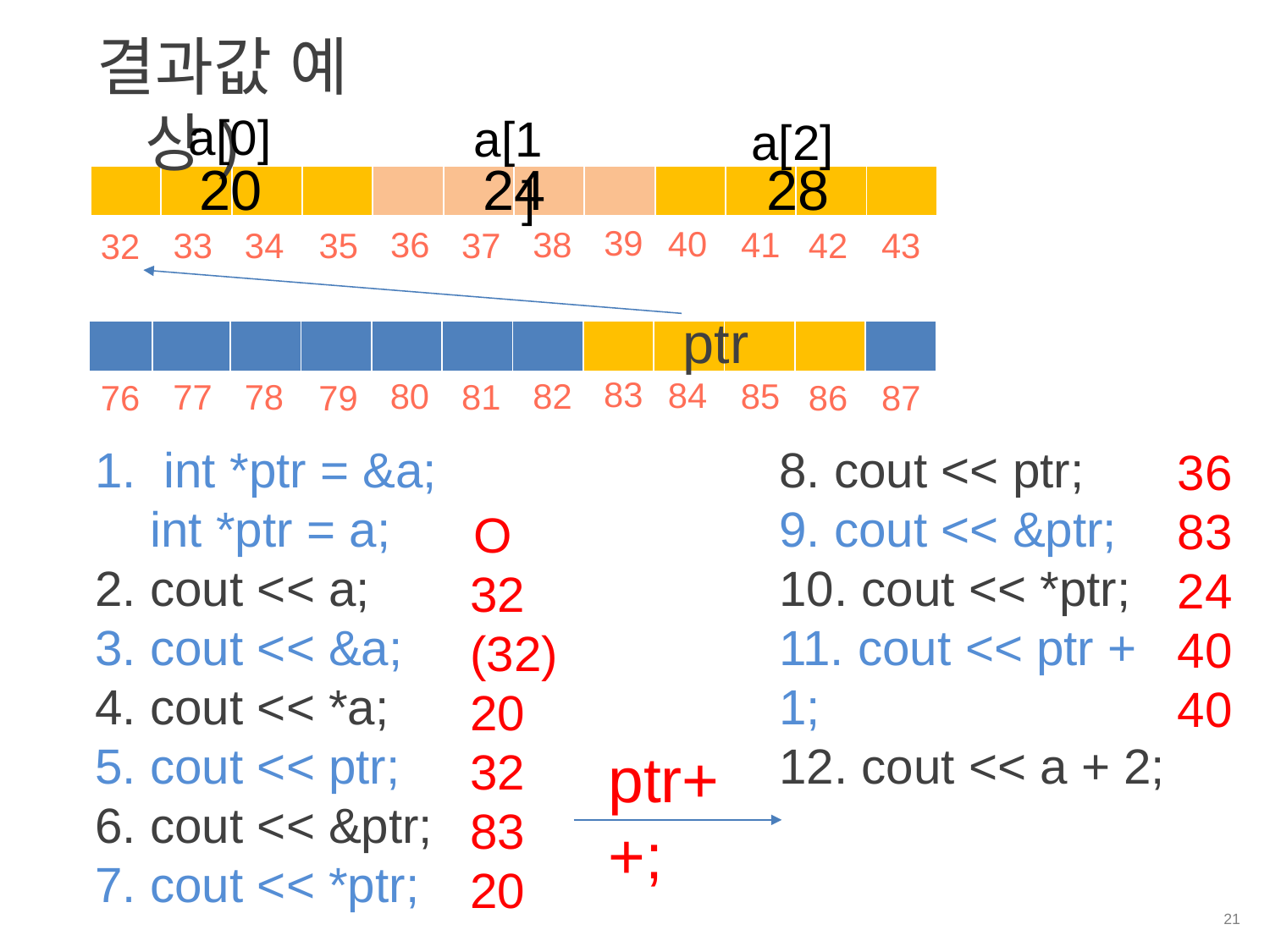

결과값 예상)
a[0]
a[1]
a[2]
20
24
28
|  |  |  |  |  |  |  |  |  |  |  |  |
| --- | --- | --- | --- | --- | --- | --- | --- | --- | --- | --- | --- |
39
40
41
36
38
33
34
37
35
42
43
32
ptr
|  |  |  |  |  |  |  |  |  |  |  |  |
| --- | --- | --- | --- | --- | --- | --- | --- | --- | --- | --- | --- |
83
84
85
80
82
77
78
81
79
86
87
76
1.  int *ptr = &a;
    int *ptr = a;
2. cout << a;
3. cout << &a;
4. cout << *a;
5. cout << ptr;
6. cout << &ptr;
7. cout << *ptr;
8. cout << ptr;
9. cout << &ptr;
10. cout << *ptr;
11. cout << ptr + 1;
12. cout << a + 2;

36
83
24
40
40

O
32
(32)
20
32
83
20
ptr++;